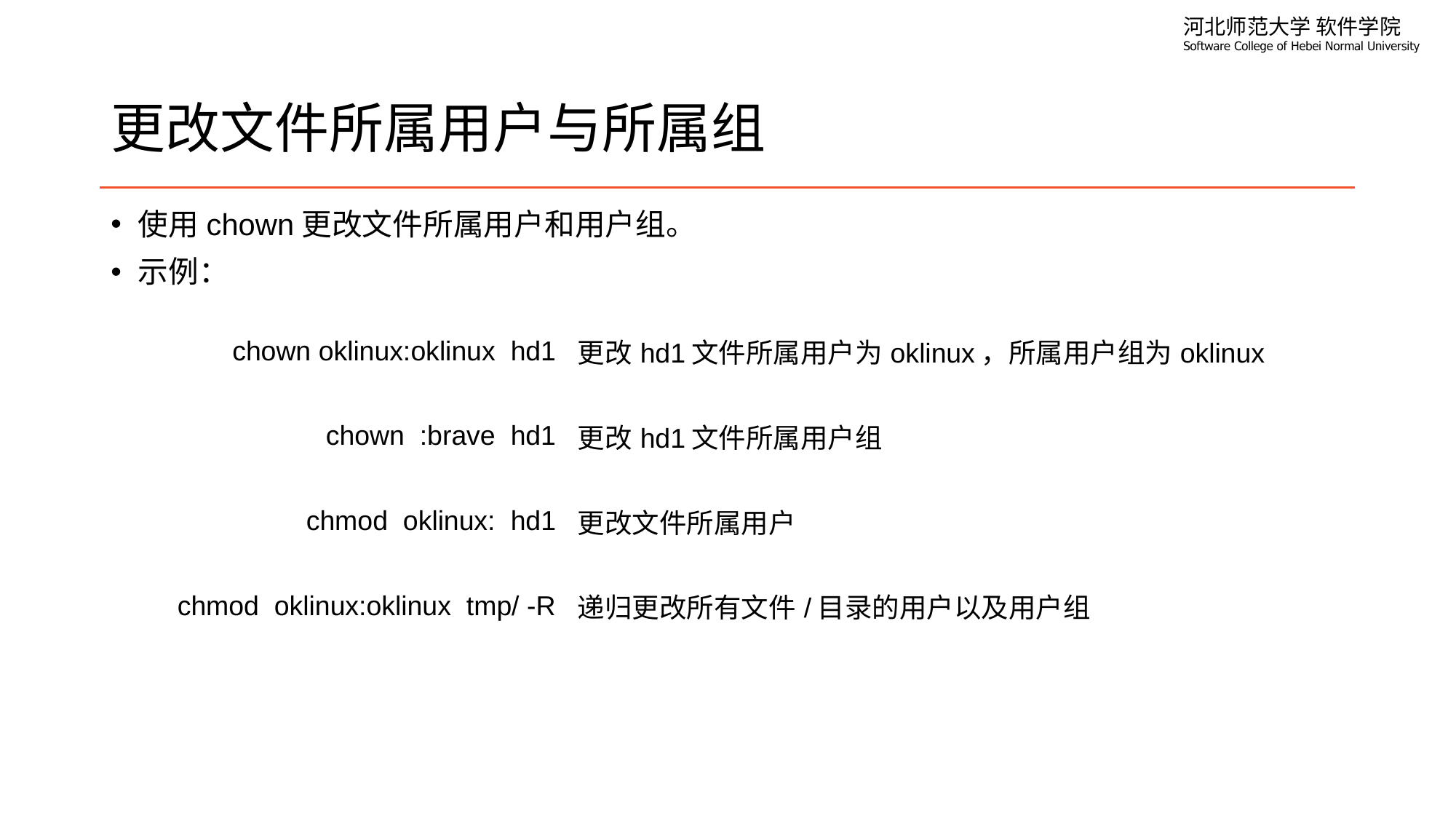

# 更改文件所属用户与所属组
使用chown更改文件所属用户和用户组。
示例：

| chown oklinux:oklinux hd1 | 更改hd1文件所属用户为oklinux，所属用户组为oklinux |
| --- | --- |
| chown :brave hd1 | 更改hd1文件所属用户组 |
| chmod oklinux: hd1 | 更改文件所属用户 |
| chmod oklinux:oklinux tmp/ -R | 递归更改所有文件/目录的用户以及用户组 |